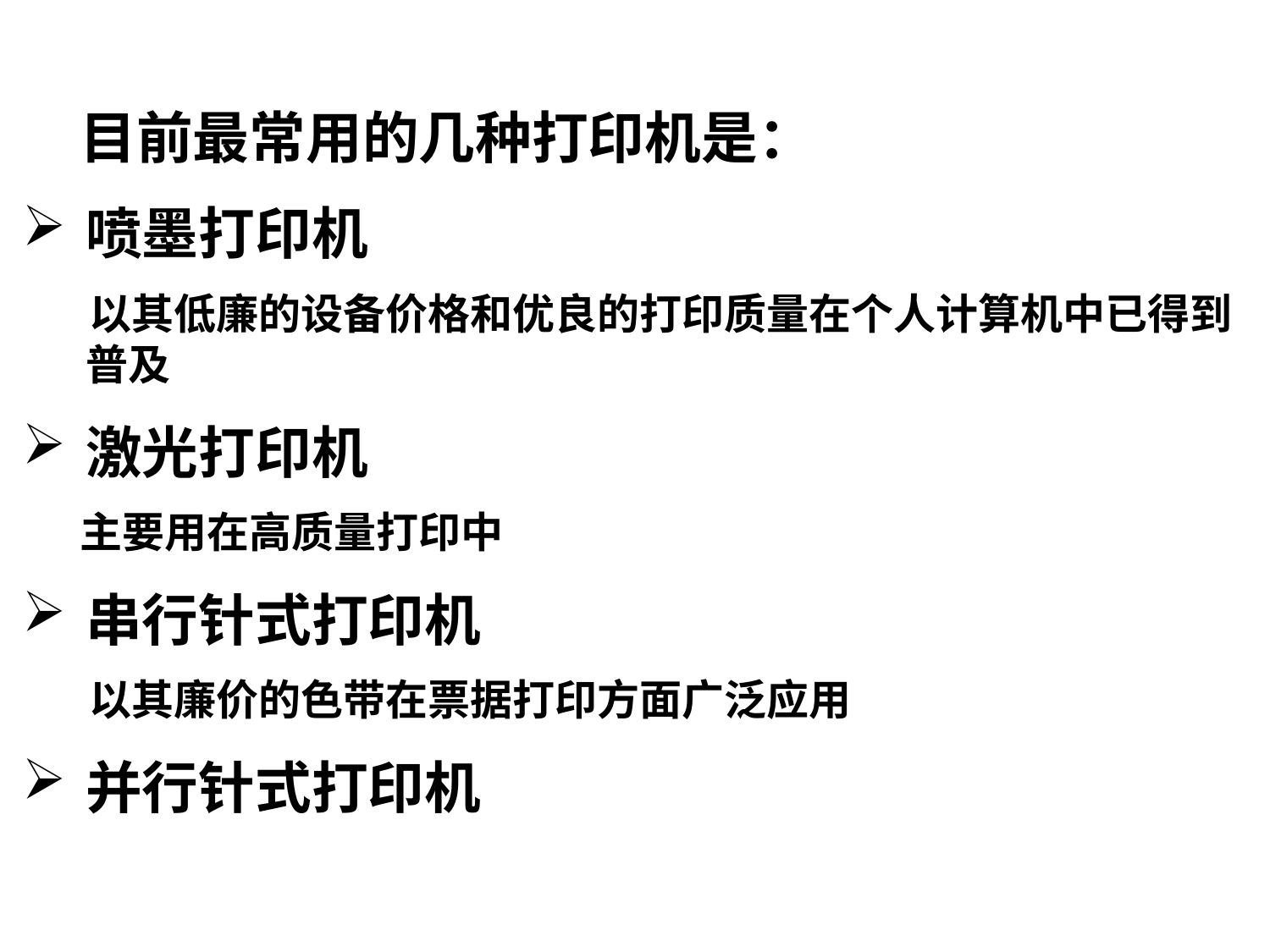

目前最常用的几种打印机是：
喷墨打印机
      以其低廉的设备价格和优良的打印质量在个人计算机中已得到普及
激光打印机
     主要用在高质量打印中
串行针式打印机
      以其廉价的色带在票据打印方面广泛应用
并行针式打印机
213